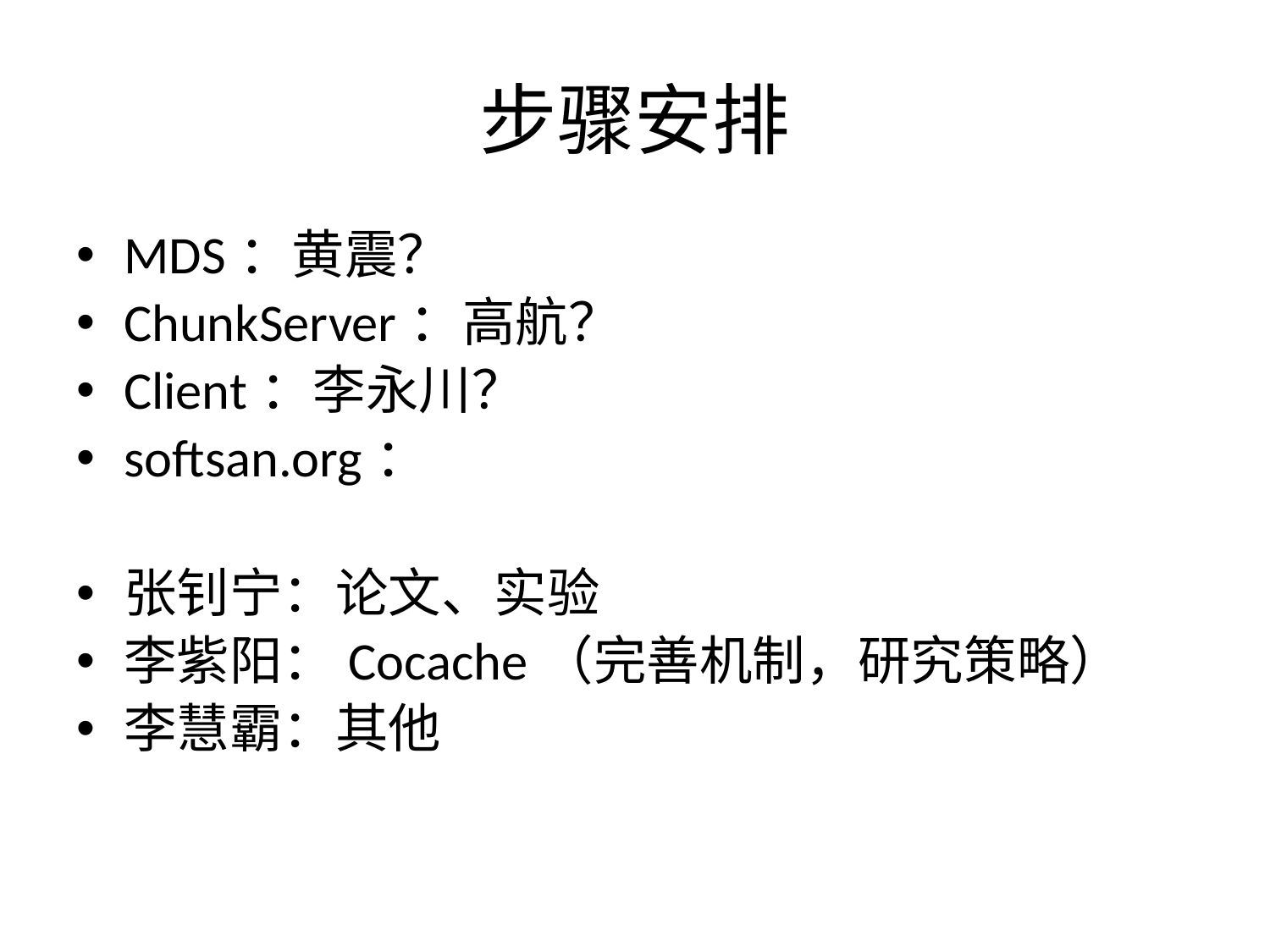

# 步骤安排
MDS：黄震？
ChunkServer：高航？
Client：李永川？
softsan.org：

张钊宁：论文、实验
李紫阳：Cocache（完善机制，研究策略）
李慧霸：其他